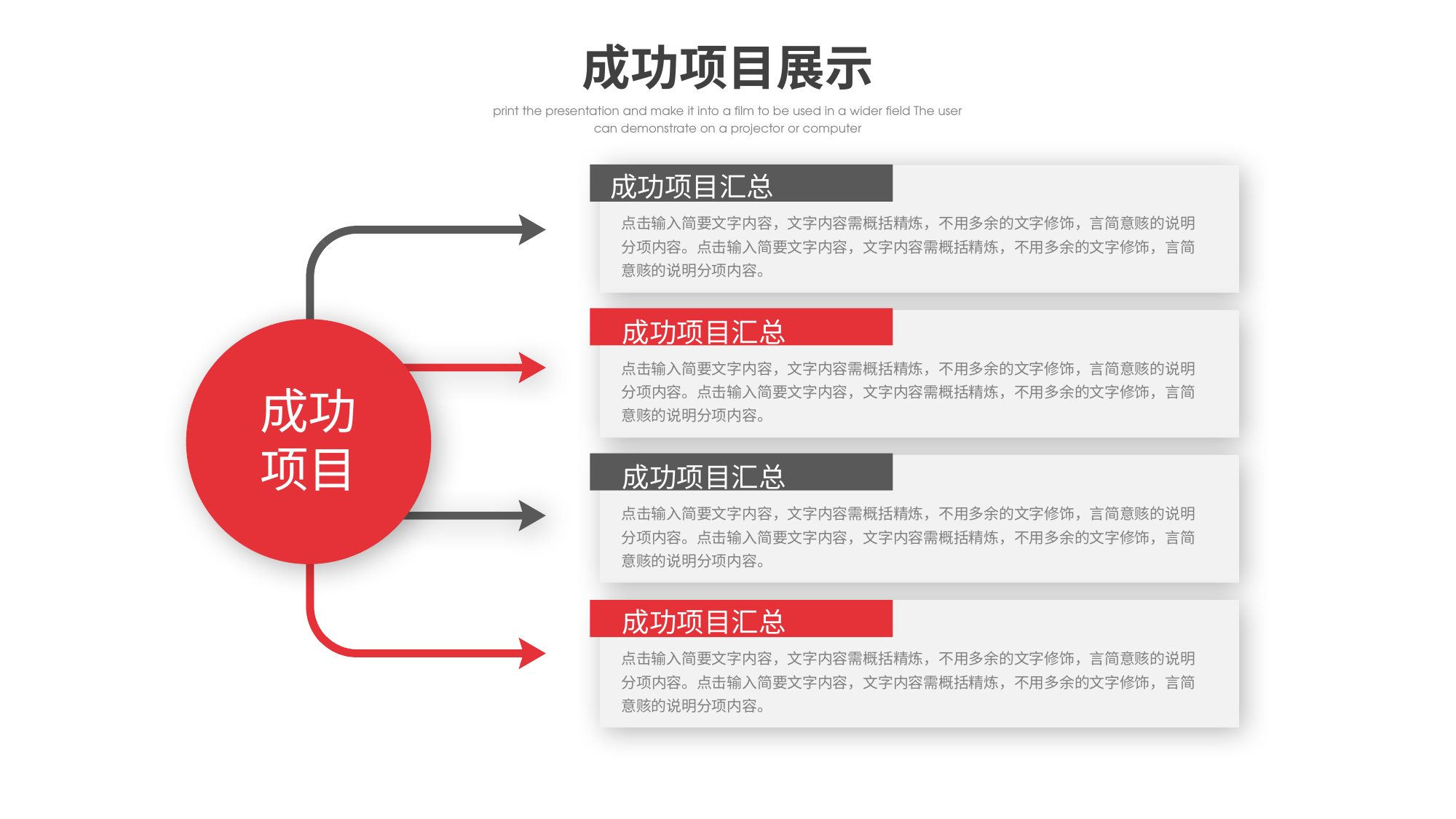

成功项目展示
print the presentation and make it into a film to be used in a wider field The user can demonstrate on a projector or computer
成功项目汇总

点击输入简要文字内容，文字内容需概括精炼，不用多余的文字修饰，言简意赅的说明分项内容。点击输入简要文字内容，文字内容需概括精炼，不用多余的文字修饰，言简意赅的说明分项内容。

成功项目汇总

成功项目
点击输入简要文字内容，文字内容需概括精炼，不用多余的文字修饰，言简意赅的说明分项内容。点击输入简要文字内容，文字内容需概括精炼，不用多余的文字修饰，言简意赅的说明分项内容。

成功项目汇总

点击输入简要文字内容，文字内容需概括精炼，不用多余的文字修饰，言简意赅的说明分项内容。点击输入简要文字内容，文字内容需概括精炼，不用多余的文字修饰，言简意赅的说明分项内容。

成功项目汇总

点击输入简要文字内容，文字内容需概括精炼，不用多余的文字修饰，言简意赅的说明分项内容。点击输入简要文字内容，文字内容需概括精炼，不用多余的文字修饰，言简意赅的说明分项内容。